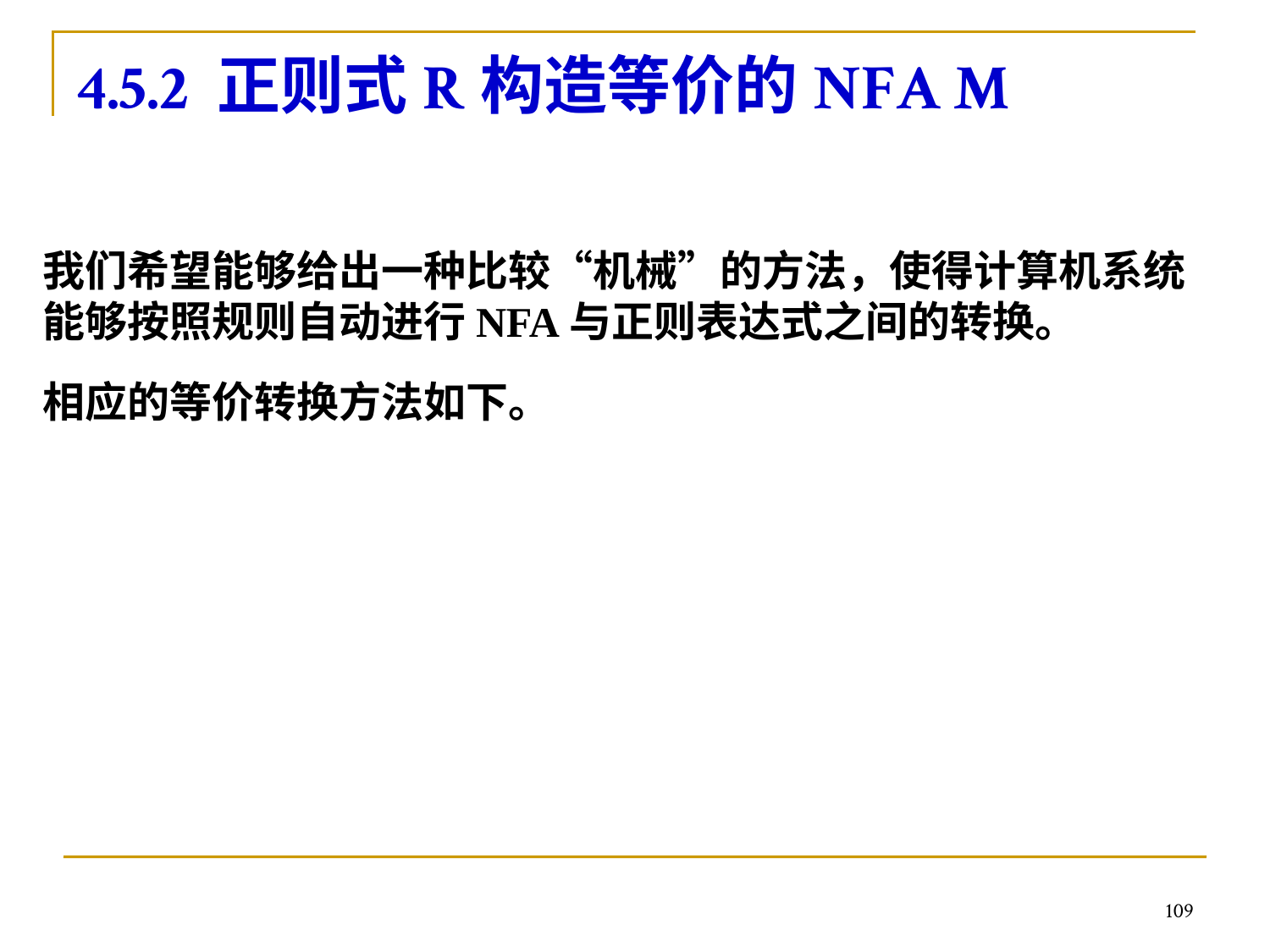

# 4.5.2 正则式R构造等价的NFA M
我们希望能够给出一种比较“机械”的方法，使得计算机系统能够按照规则自动进行NFA与正则表达式之间的转换。
相应的等价转换方法如下。
109